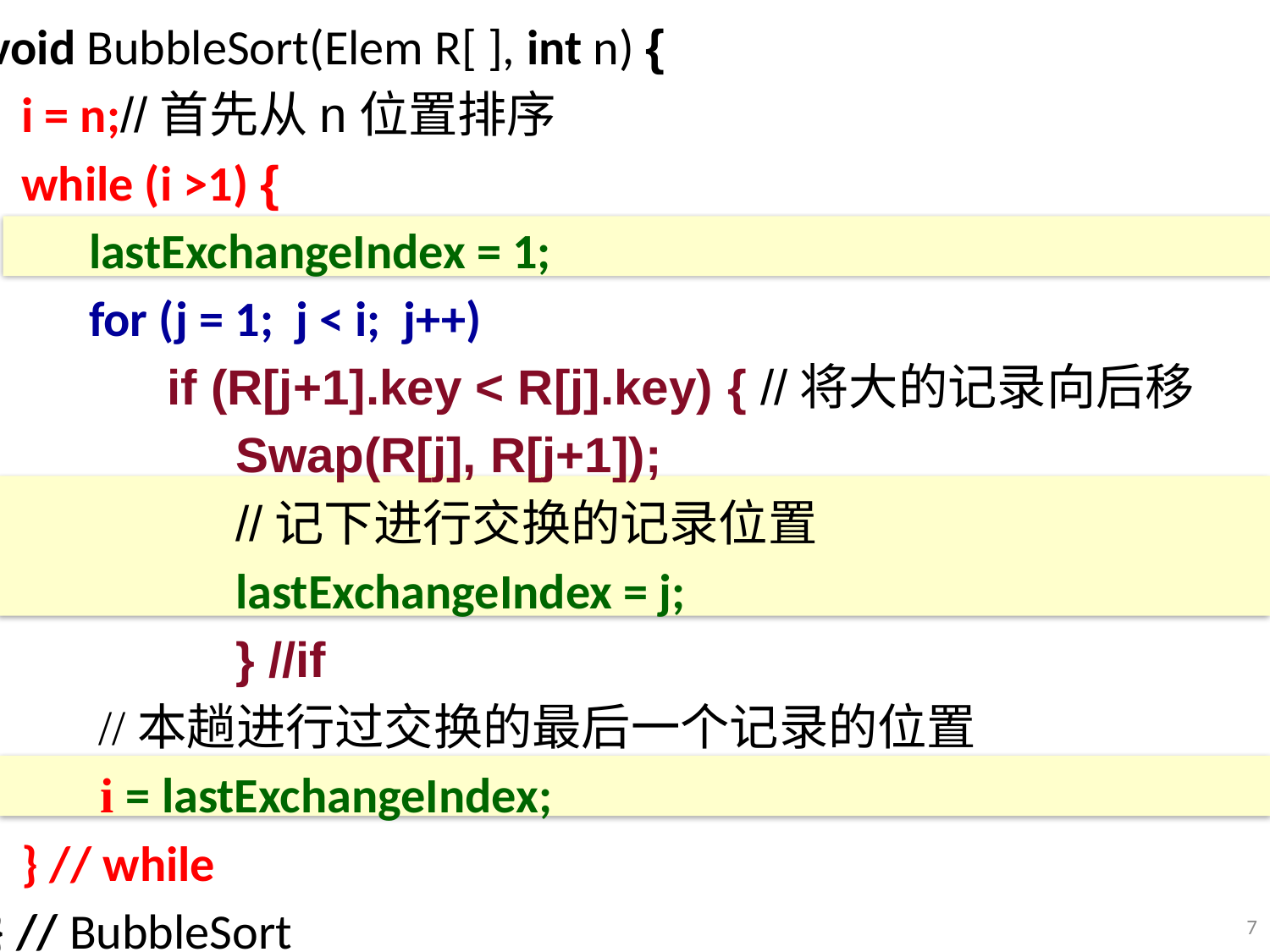

void BubbleSort(Elem R[ ], int n) {
   i = n;//首先从n位置排序
   while (i >1) {
         lastExchangeIndex = 1;
         for (j = 1;  j < i;  j++)
             if (R[j+1].key < R[j].key) { //将大的记录向后移
                  Swap(R[j], R[j+1]);
                  //记下进行交换的记录位置
                  lastExchangeIndex = j;
                  } //if
         //本趟进行过交换的最后一个记录的位置
          i = lastExchangeIndex;
   } // while
} // BubbleSort

7